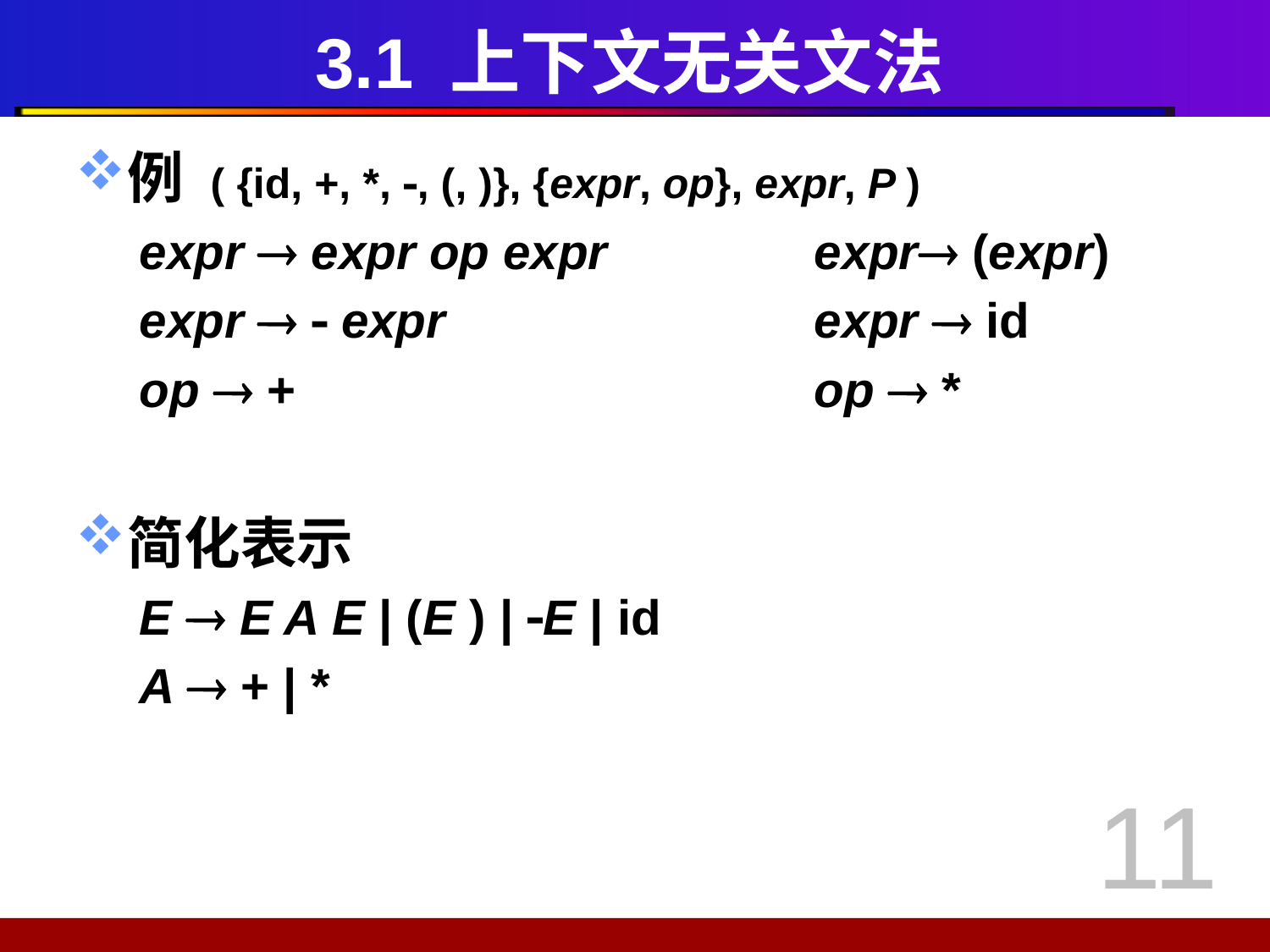

# 3.1 上下文无关文法
例 ( {id, +, *, −, (, )}, {expr, op}, expr, P )
expr → expr op expr  		expr→ (expr)
expr → − expr  			expr → id
op → +   				op → *

简化表示
E → E A E | (E ) | −E | id
A → + | *

11